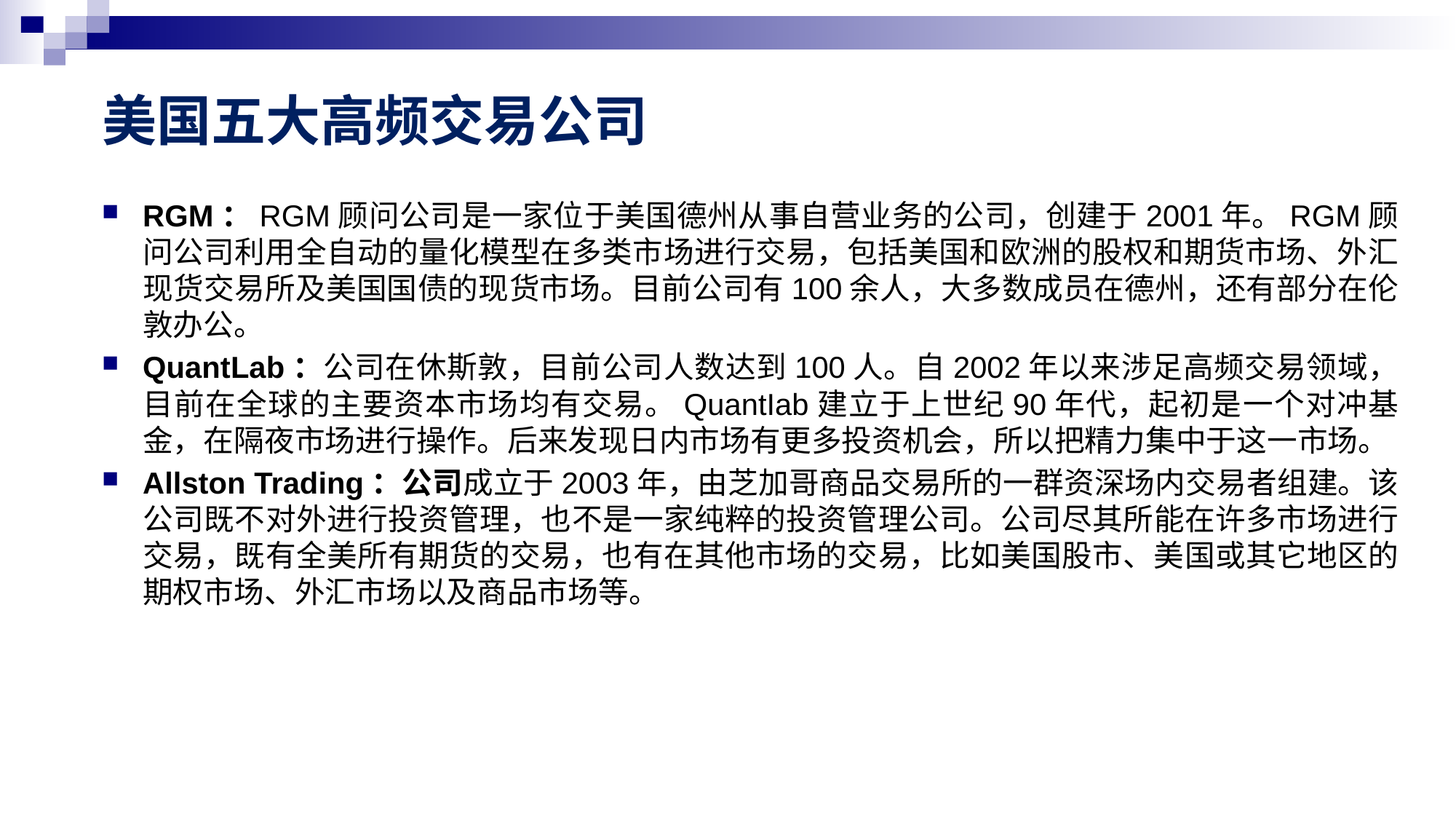

# 美国五大高频交易公司
RGM：RGM顾问公司是一家位于美国德州从事自营业务的公司，创建于2001年。RGM顾问公司利用全自动的量化模型在多类市场进行交易，包括美国和欧洲的股权和期货市场、外汇现货交易所及美国国债的现货市场。目前公司有100余人，大多数成员在德州，还有部分在伦敦办公。
QuantLab：公司在休斯敦，目前公司人数达到100人。自2002年以来涉足高频交易领域，目前在全球的主要资本市场均有交易。QuantIab建立于上世纪90年代，起初是一个对冲基金，在隔夜市场进行操作。后来发现日内市场有更多投资机会，所以把精力集中于这一市场。
Allston Trading：公司成立于2003年，由芝加哥商品交易所的一群资深场内交易者组建。该公司既不对外进行投资管理，也不是一家纯粹的投资管理公司。公司尽其所能在许多市场进行交易，既有全美所有期货的交易，也有在其他市场的交易，比如美国股市、美国或其它地区的期权市场、外汇市场以及商品市场等。